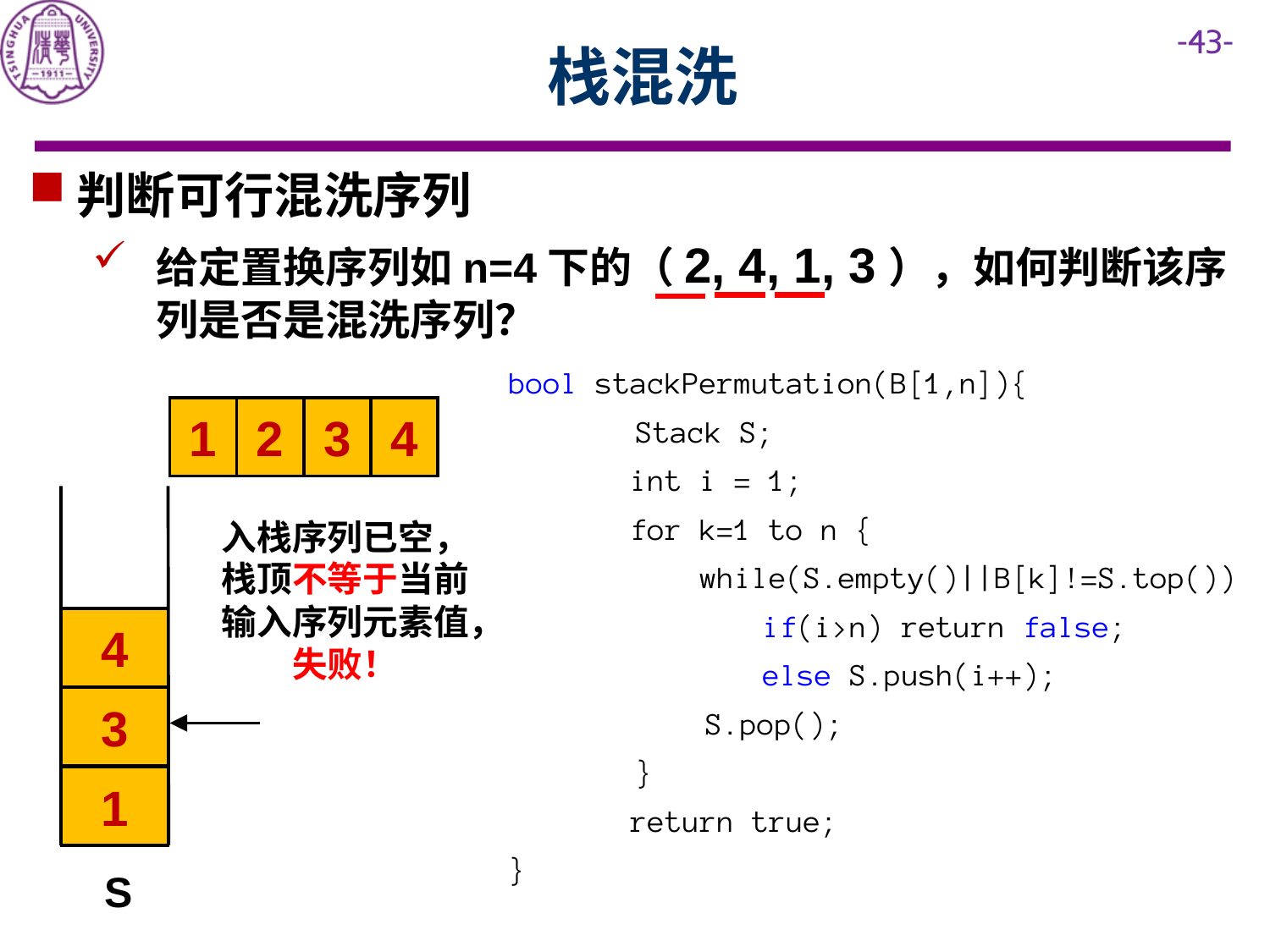

# 栈混洗
判断可行混洗序列
给定置换序列如n=4下的（2, 4, 1, 3），如何判断该序列是否是混洗序列？
bool stackPermutation(B[1,n]){
	Stack S;
       int i = 1;
       for k=1 to n {
           while(S.empty()||B[k]!=S.top())
		if(i>n) return false;
		else S.push(i++);
	    S.pop();
	}
       return true;
}
1
2
3
4
入栈序列已空，栈顶不等于当前
输入序列元素值，
失败！
4
3
2
1
S